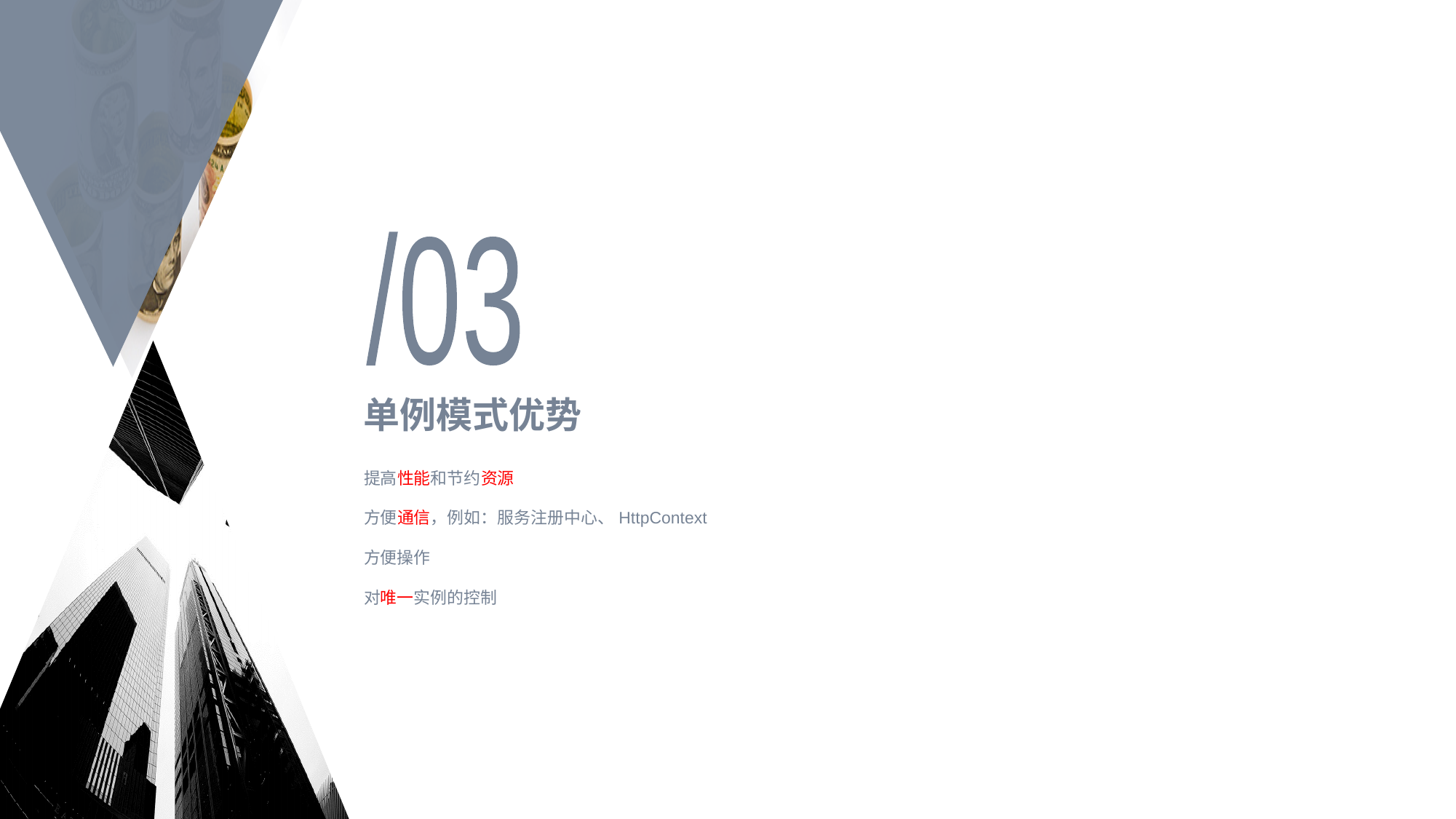

/03
# 单例模式优势
提高性能和节约资源
方便通信，例如：服务注册中心、HttpContext
方便操作
对唯一实例的控制